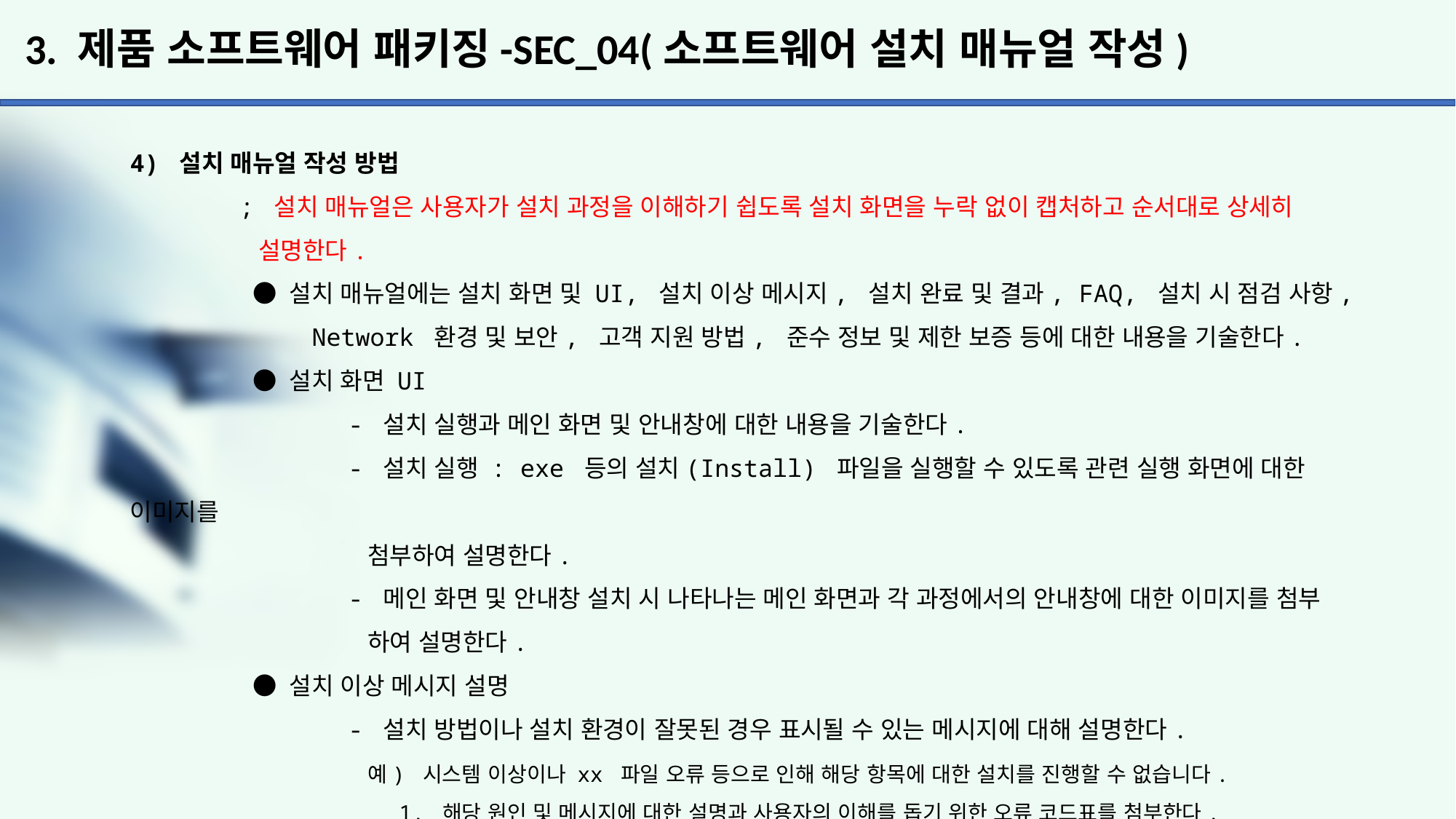

# 3. 제품 소프트웨어 패키징-SEC_04(소프트웨어 설치 매뉴얼 작성)
4) 설치 매뉴얼 작성 방법
	; 설치 매뉴얼은 사용자가 설치 과정을 이해하기 쉽도록 설치 화면을 누락 없이 캡처하고 순서대로 상세히
	  설명한다.
	  ● 설치 매뉴얼에는 설치 화면 및 UI, 설치 이상 메시지, 설치 완료 및 결과, FAQ, 설치 시 점검 사항,
	     Network 환경 및 보안, 고객 지원 방법, 준수 정보 및 제한 보증 등에 대한 내용을 기술한다.
	  ● 설치 화면 UI
		- 설치 실행과 메인 화면 및 안내창에 대한 내용을 기술한다.
		- 설치 실행 : exe 등의 설치(Install) 파일을 실행할 수 있도록 관련 실행 화면에 대한 이미지를
		  첨부하여 설명한다.
		- 메인 화면 및 안내창 설치 시 나타나는 메인 화면과 각 과정에서의 안내창에 대한 이미지를 첨부
		  하여 설명한다.
	  ● 설치 이상 메시지 설명
		- 설치 방법이나 설치 환경이 잘못된 경우 표시될 수 있는 메시지에 대해 설명한다.
		  예) 시스템 이상이나 xx 파일 오류 등으로 인해 해당 항목에 대한 설치를 진행할 수 없습니다.
		    1. 해당 원인 및 메시지에 대한 설명과 사용자의 이해를 돕기 위한 오류 코드표를 첨부한다.
		    2. 설치 이상 메시지 처리 과정에 대한 화면 이미지를 첨부한다.